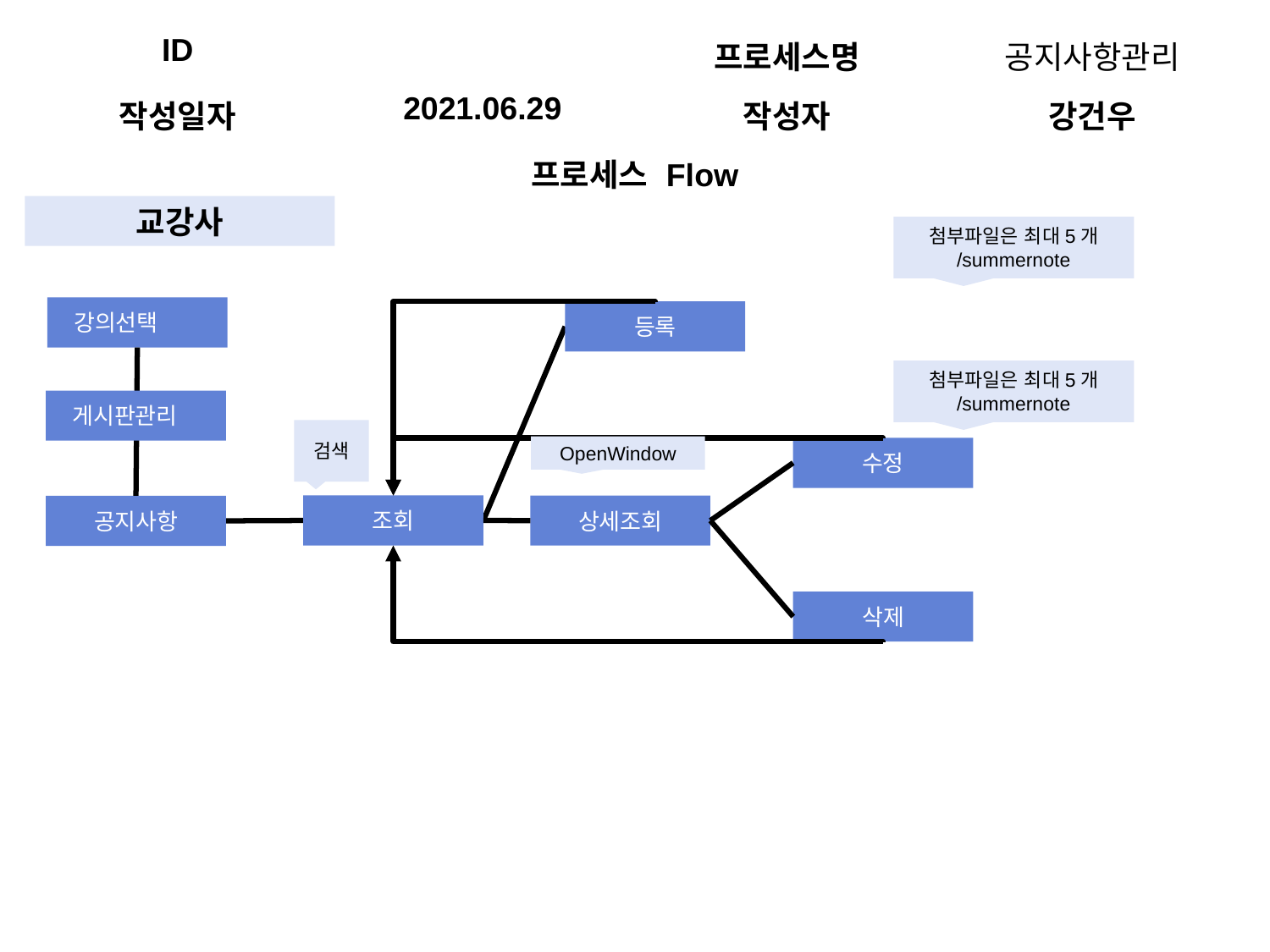

| ID |  | 프로세스명 | 공지사항관리 |
| --- | --- | --- | --- |
| 작성일자 | 2021.06.29 | 작성자 | 강건우 |
| 프로세스 Flow |  |  |  |
교강사
첨부파일은 최대5개
/summernote
강의선택
등록
첨부파일은 최대5개
/summernote
게시판관리
검색
OpenWindow
수정
조회
상세조회
공지사항
삭제